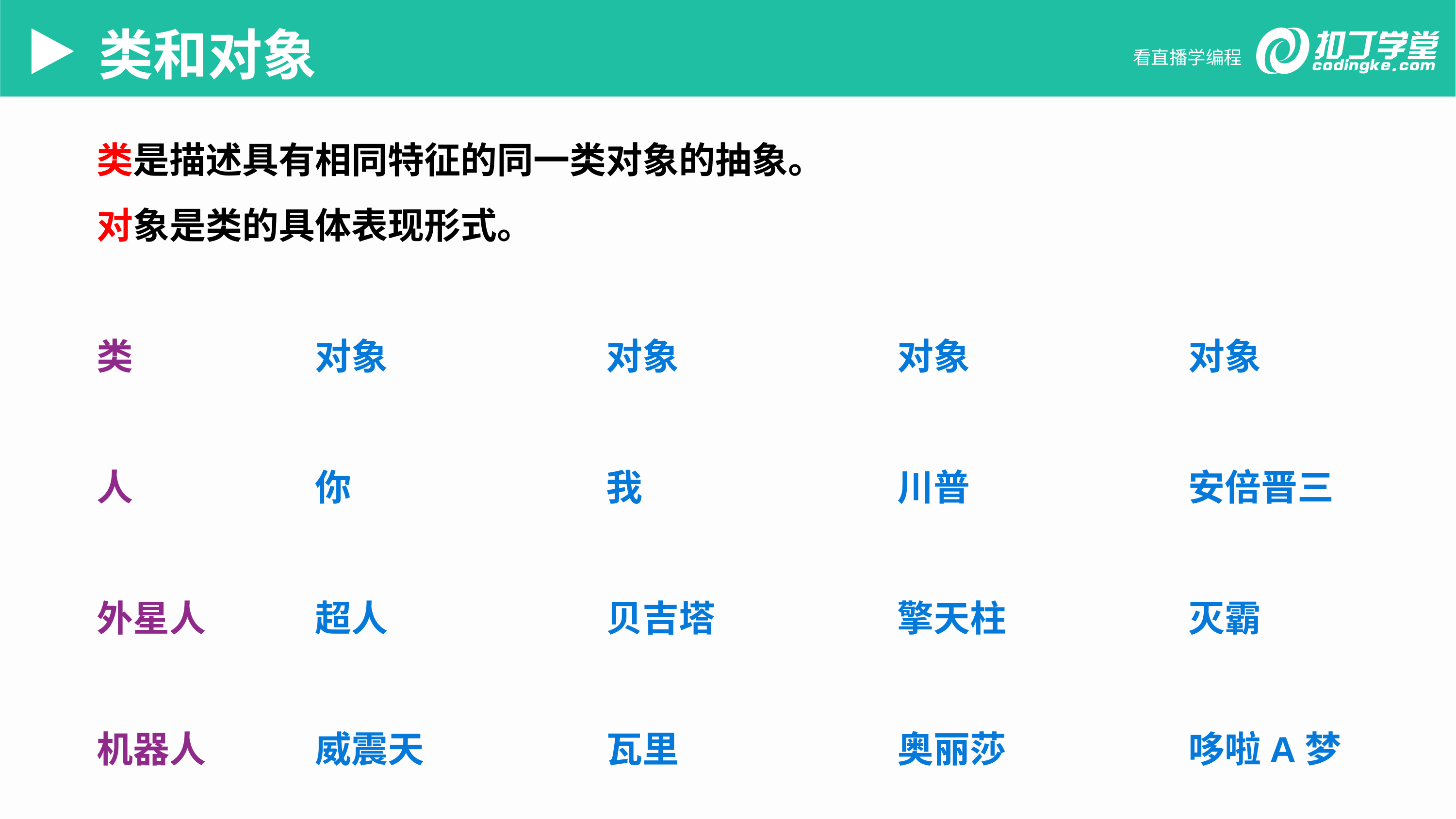

类和对象
类是描述具有相同特征的同一类对象的抽象。
对象是类的具体表现形式。

类			对象			对象			对象			对象

人			你				我				川普			安倍晋三

外星人		超人			贝吉塔			擎天柱			灭霸

机器人		威震天			瓦里			奥丽莎			哆啦A梦